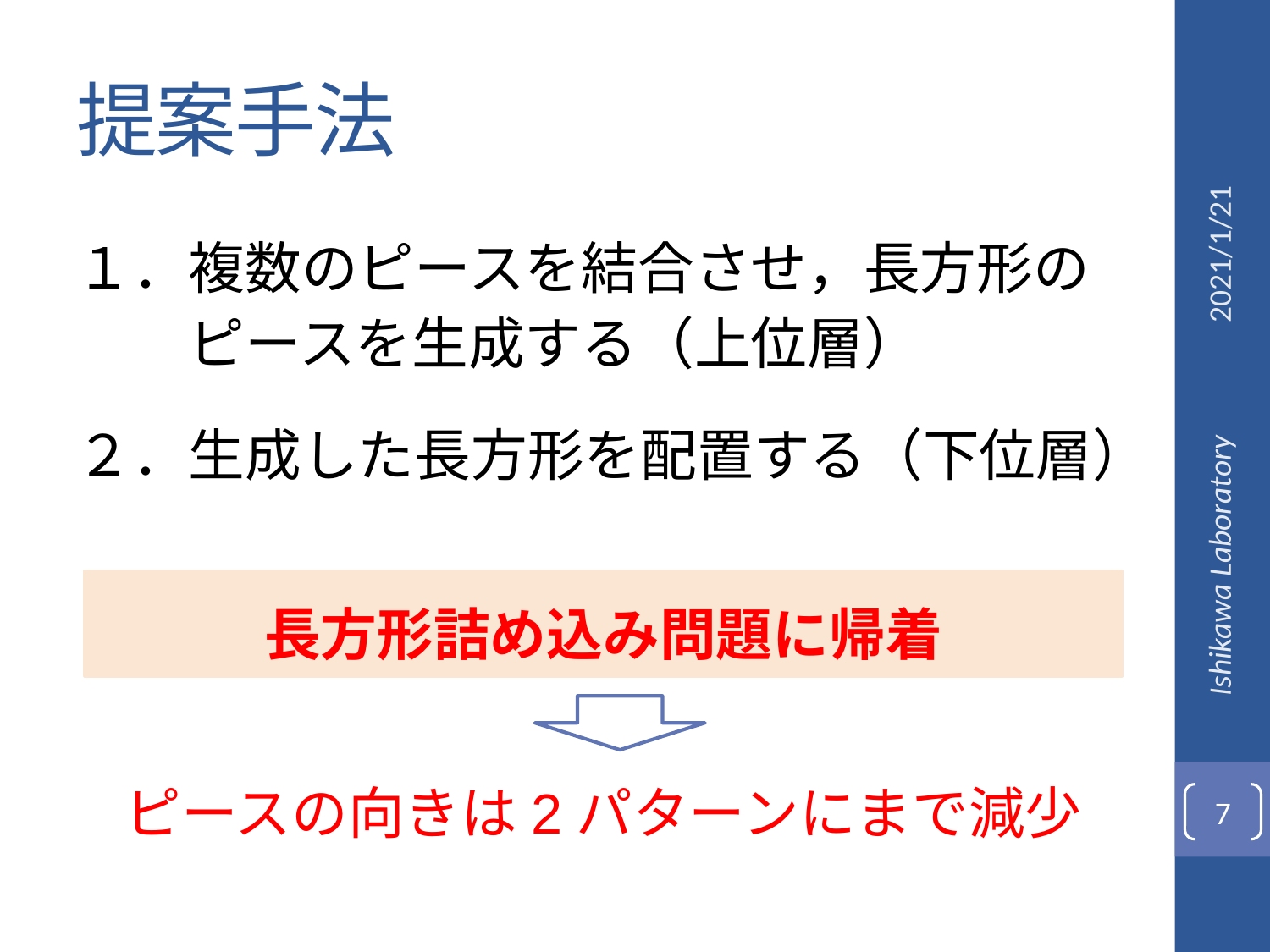

# 提案手法
2021/1/21
１．複数のピースを結合させ，長方形の
　　ピースを生成する（上位層）
２．生成した長方形を配置する（下位層）
Ishikawa Laboratory

長方形詰め込み問題に帰着

ピースの向きは2パターンにまで減少
7